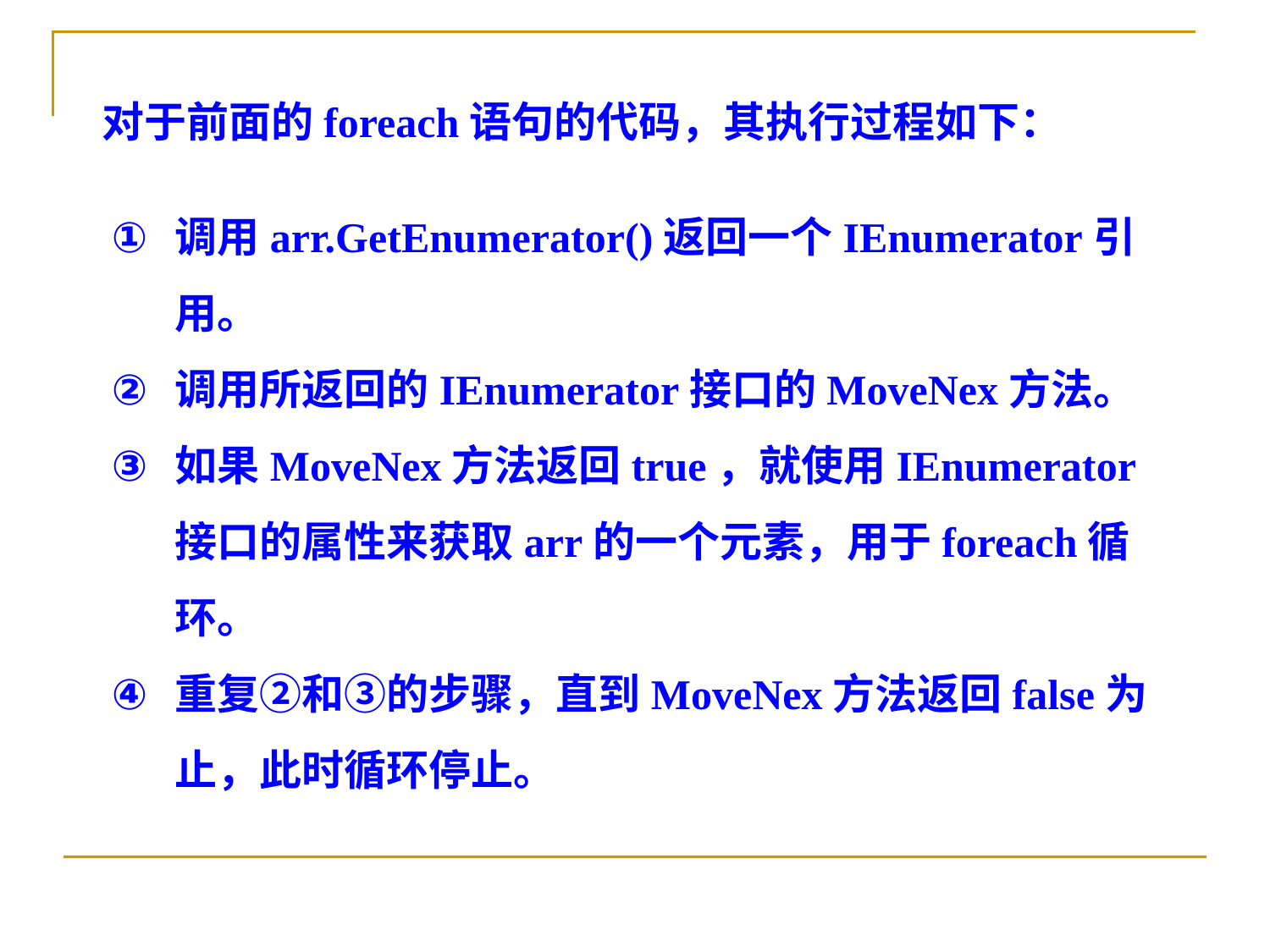

对于前面的foreach语句的代码，其执行过程如下：
调用arr.GetEnumerator()返回一个IEnumerator引用。
调用所返回的IEnumerator接口的MoveNex方法。
如果MoveNex方法返回true，就使用IEnumerator接口的属性来获取arr的一个元素，用于foreach循环。
重复②和③的步骤，直到MoveNex方法返回false为止，此时循环停止。